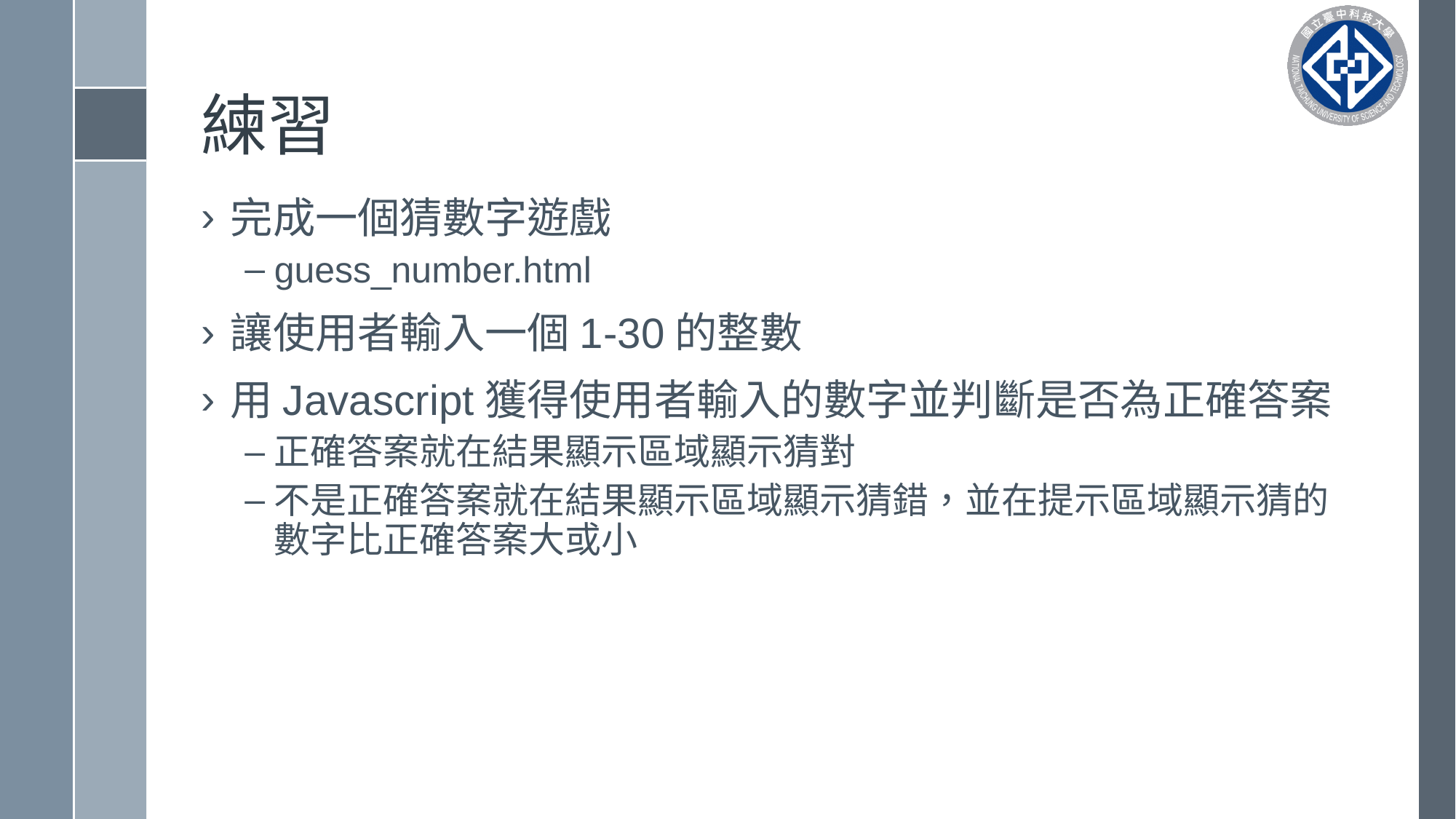

# 練習
完成一個猜數字遊戲
guess_number.html
讓使用者輸入一個1-30的整數
用Javascript獲得使用者輸入的數字並判斷是否為正確答案
正確答案就在結果顯示區域顯示猜對
不是正確答案就在結果顯示區域顯示猜錯，並在提示區域顯示猜的數字比正確答案大或小